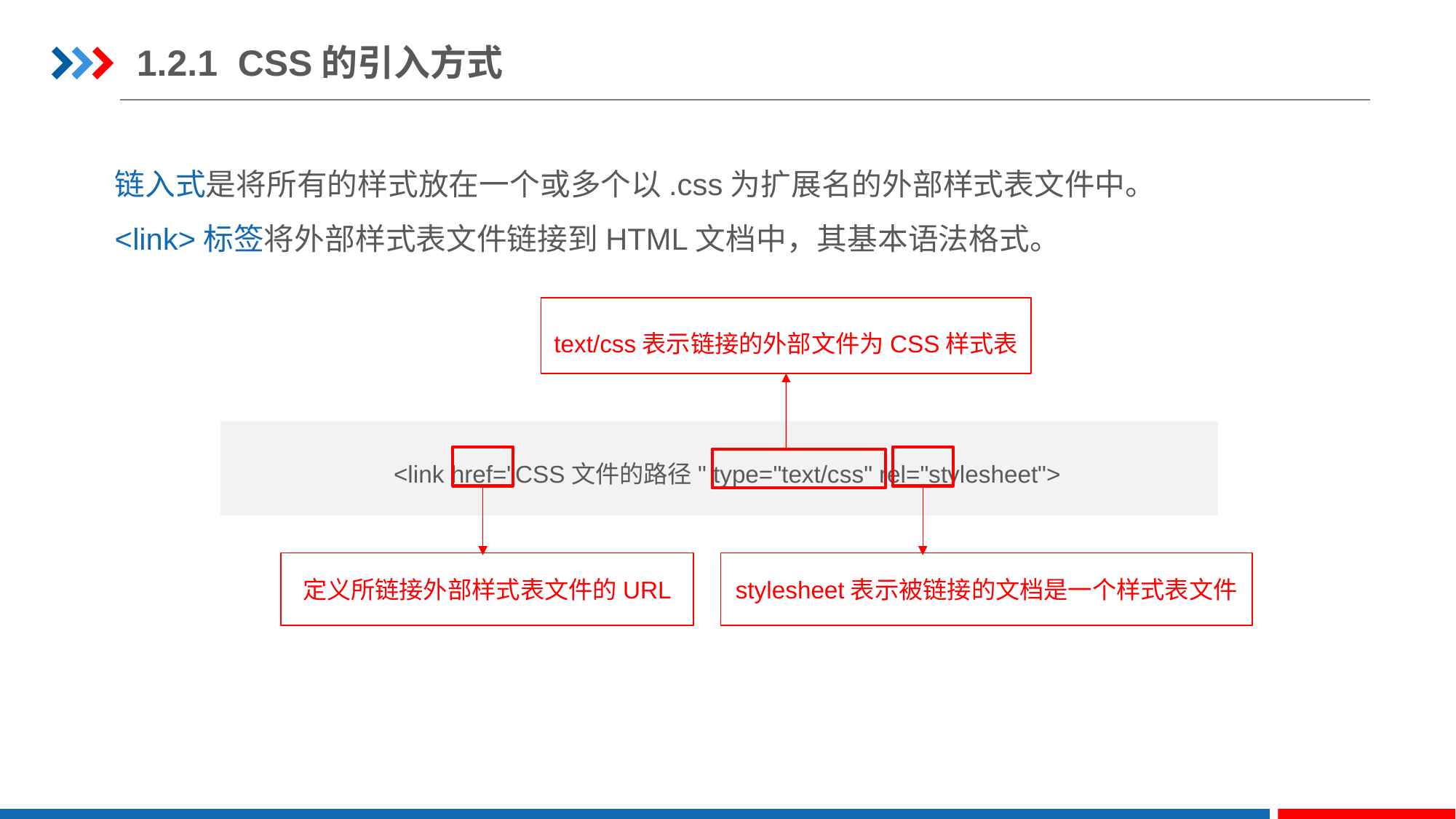

1.2.1  CSS的引入方式
链入式是将所有的样式放在一个或多个以.css为扩展名的外部样式表文件中。
<link>标签将外部样式表文件链接到HTML文档中，其基本语法格式。
text/css表示链接的外部文件为CSS样式表

<link href="CSS文件的路径" type="text/css" rel="stylesheet">

定义所链接外部样式表文件的URL
stylesheet表示被链接的文档是一个样式表文件